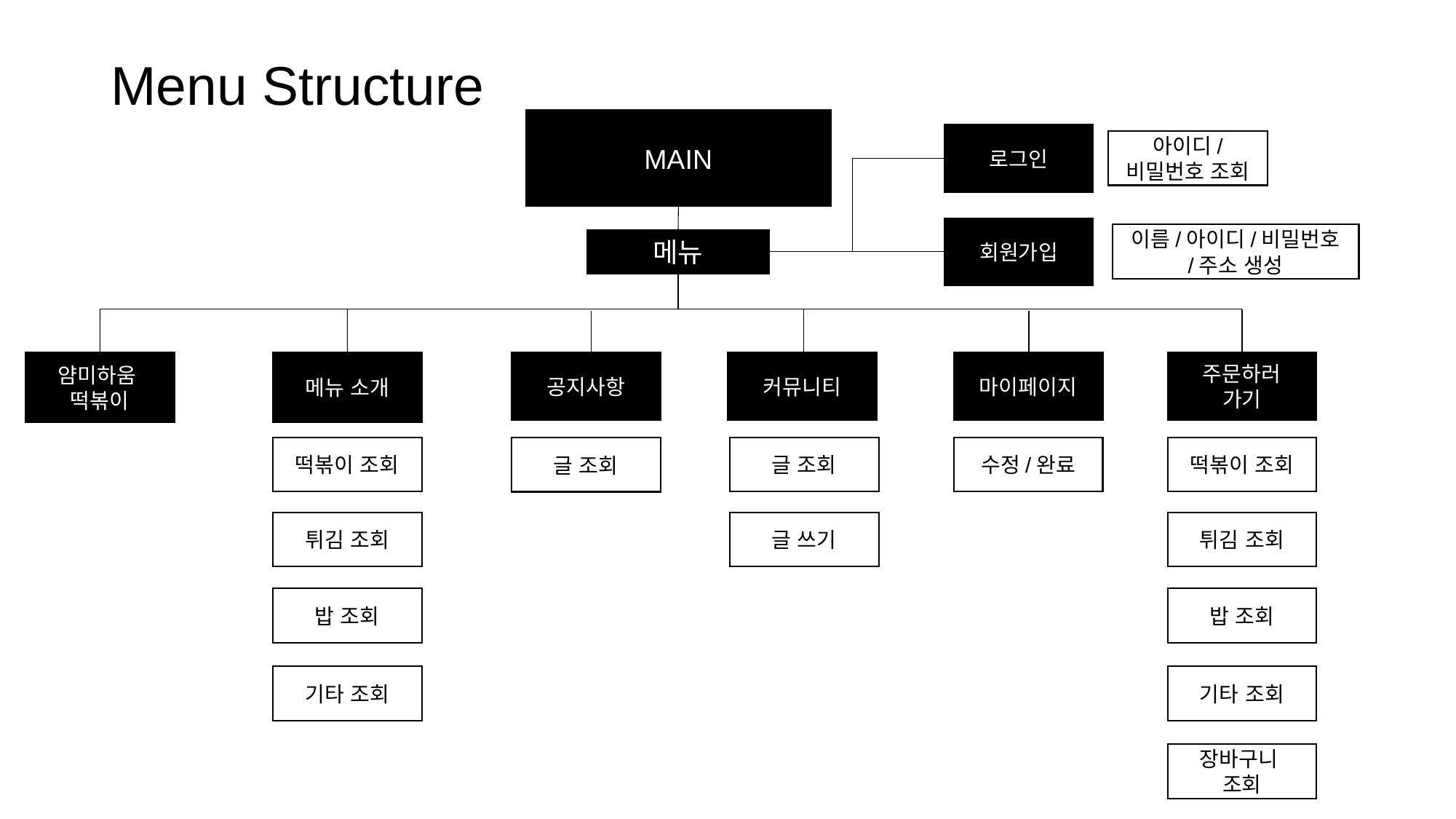

# Menu Structure
MAIN
로그인
아이디/
비밀번호 조회
회원가입
이름/아이디/비밀번호 /주소 생성
메뉴
커뮤니티
주문하러
가기
공지사항
마이페이지
얌미하움
떡볶이
메뉴 소개
글 조회
수정/완료
떡볶이 조회
떡볶이 조회
글 조회
튀김 조회
글 쓰기
튀김 조회
밥 조회
밥 조회
기타 조회
기타 조회
장바구니
조회